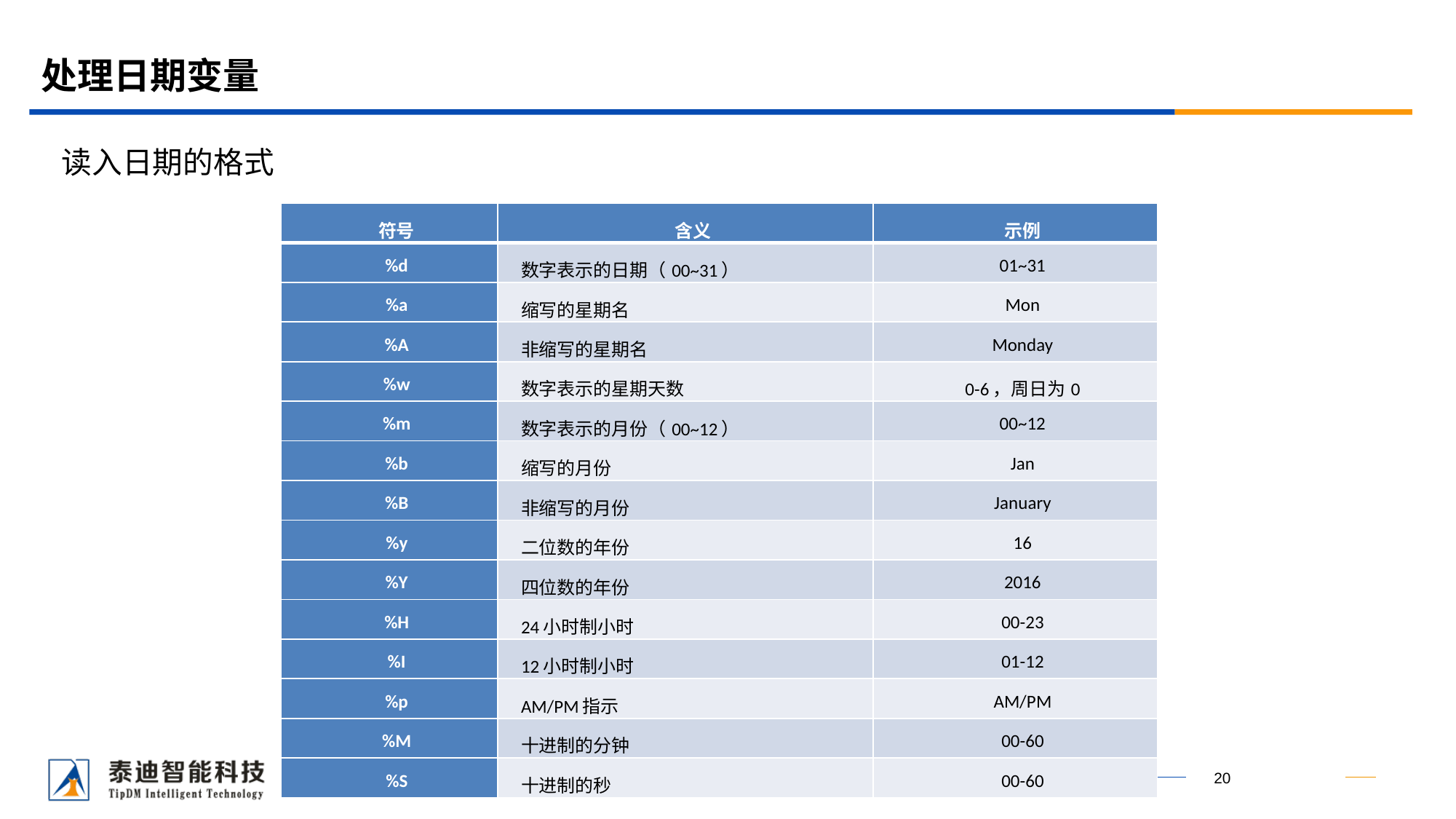

# 处理日期变量
读入日期的格式
| 符号 | 含义 | 示例 |
| --- | --- | --- |
| %d | 数字表示的日期（00~31） | 01~31 |
| %a | 缩写的星期名 | Mon |
| %A | 非缩写的星期名 | Monday |
| %w | 数字表示的星期天数 | 0-6，周日为0 |
| %m | 数字表示的月份（00~12） | 00~12 |
| %b | 缩写的月份 | Jan |
| %B | 非缩写的月份 | January |
| %y | 二位数的年份 | 16 |
| %Y | 四位数的年份 | 2016 |
| %H | 24小时制小时 | 00-23 |
| %I | 12小时制小时 | 01-12 |
| %p | AM/PM指示 | AM/PM |
| %M | 十进制的分钟 | 00-60 |
| %S | 十进制的秒 | 00-60 |